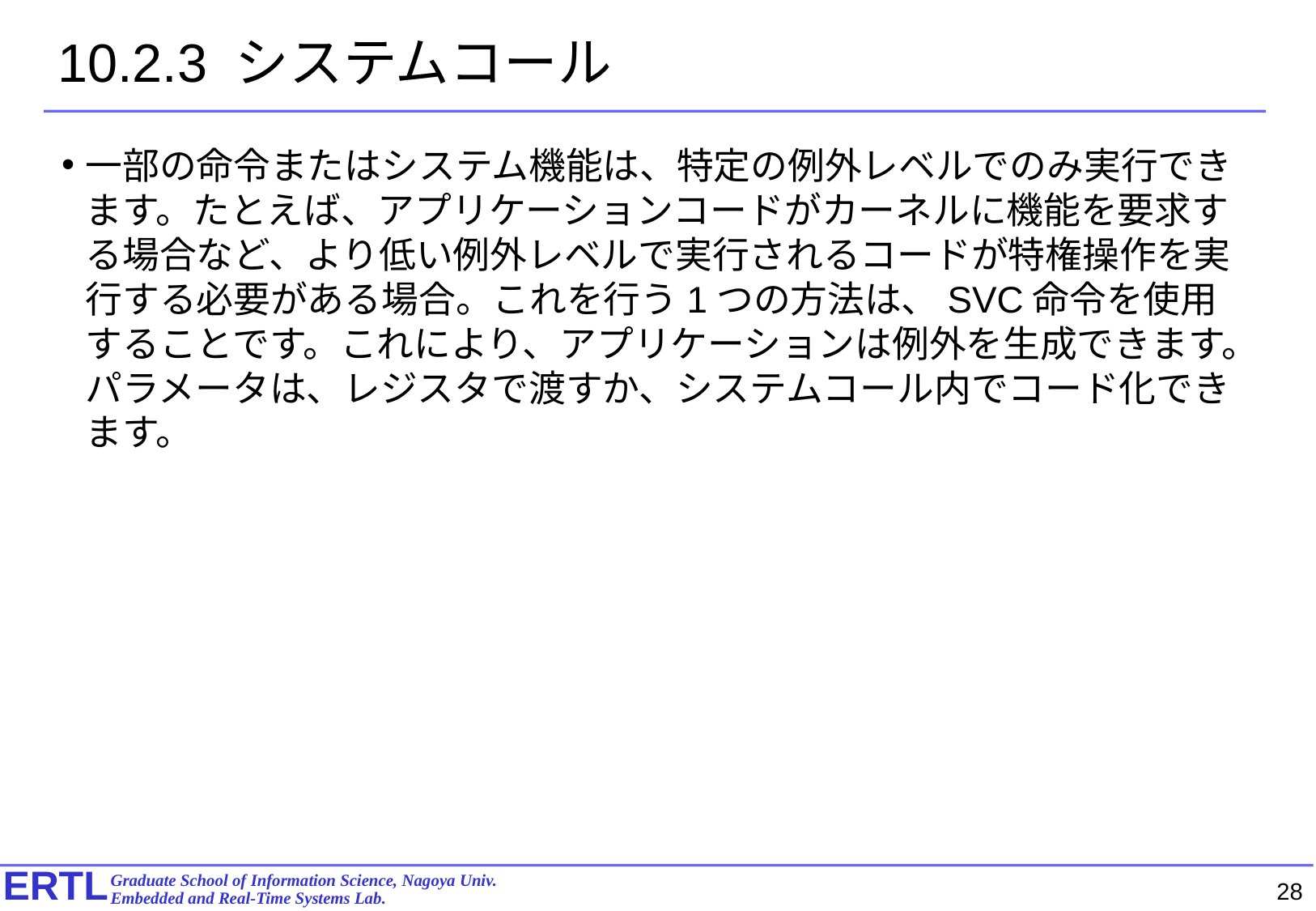

# 10.2.3 システムコール
一部の命令またはシステム機能は、特定の例外レベルでのみ実行できます。たとえば、アプリケーションコードがカーネルに機能を要求する場合など、より低い例外レベルで実行されるコードが特権操作を実行する必要がある場合。これを行う1つの方法は、SVC命令を使用することです。これにより、アプリケーションは例外を生成できます。パラメータは、レジスタで渡すか、システムコール内でコード化できます。
28